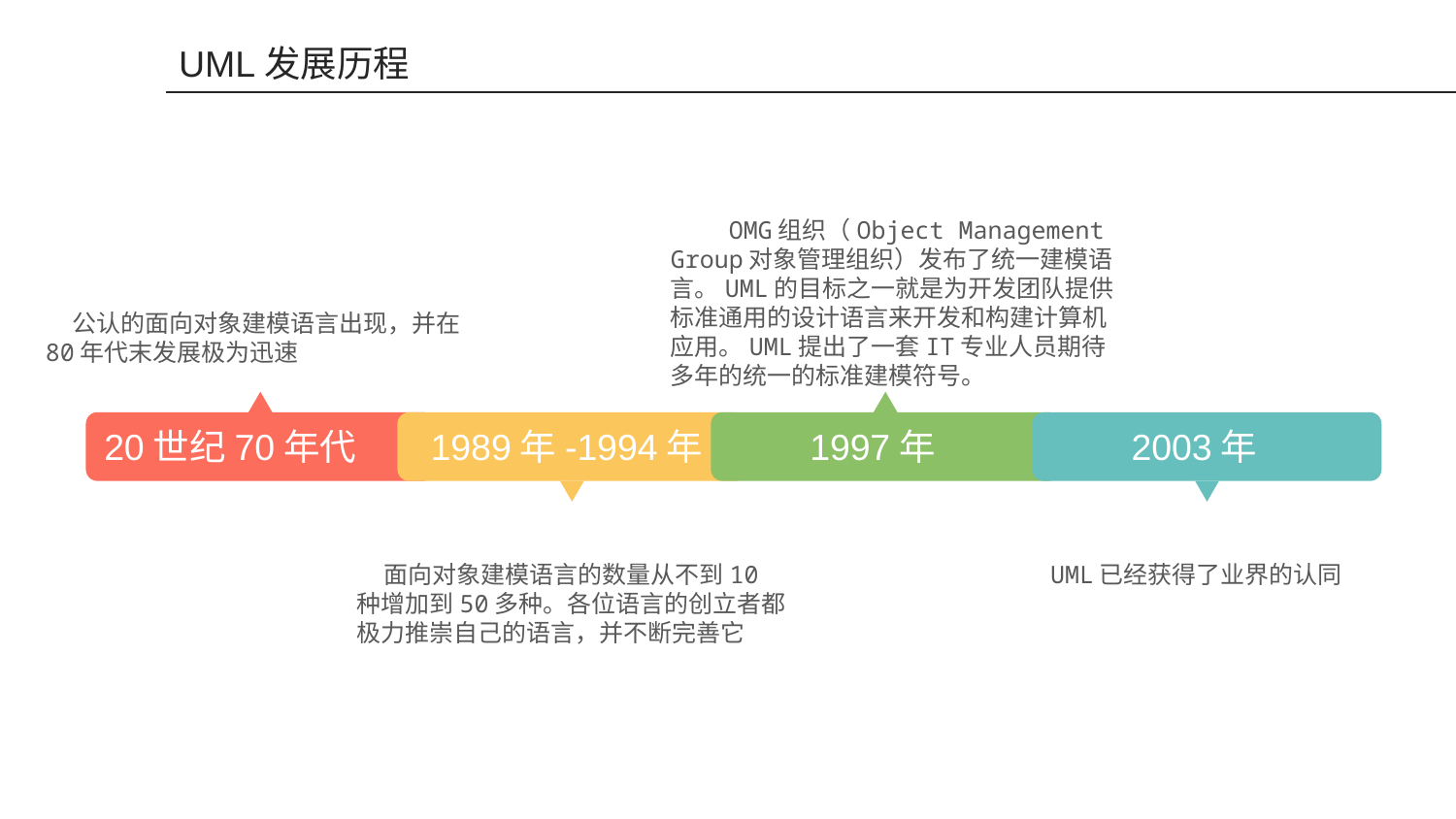

UML发展历程
    OMG组织（Object Management Group对象管理组织）发布了统一建模语言。UML的目标之一就是为开发团队提供标准通用的设计语言来开发和构建计算机应用。UML提出了一套IT专业人员期待多年的统一的标准建模符号。
    公认的面向对象建模语言出现，并在80年代末发展极为迅速

20世纪70年代

1997年

1989年-1994年

2003年
    面向对象建模语言的数量从不到10种增加到50多种。各位语言的创立者都极力推崇自己的语言，并不断完善它
    UML已经获得了业界的认同